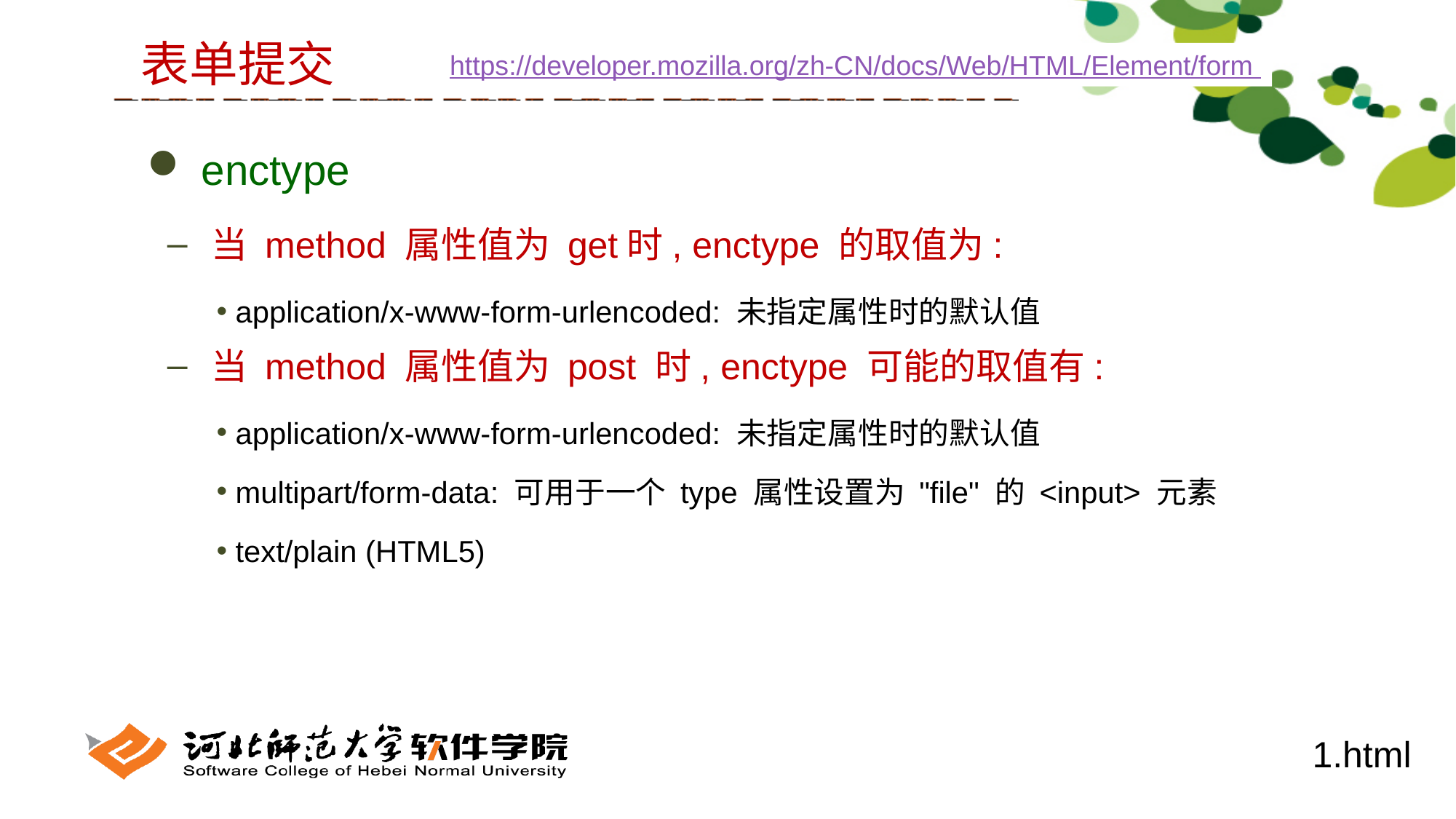

表单提交
https://developer.mozilla.org/zh-CN/docs/Web/HTML/Element/form
 enctype
 当 method 属性值为 get时, enctype 的取值为:
 application/x-www-form-urlencoded: 未指定属性时的默认值
 当 method 属性值为 post 时, enctype 可能的取值有:
 application/x-www-form-urlencoded: 未指定属性时的默认值
 multipart/form-data: 可用于一个 type 属性设置为 "file" 的 <input> 元素
 text/plain (HTML5)

1.html